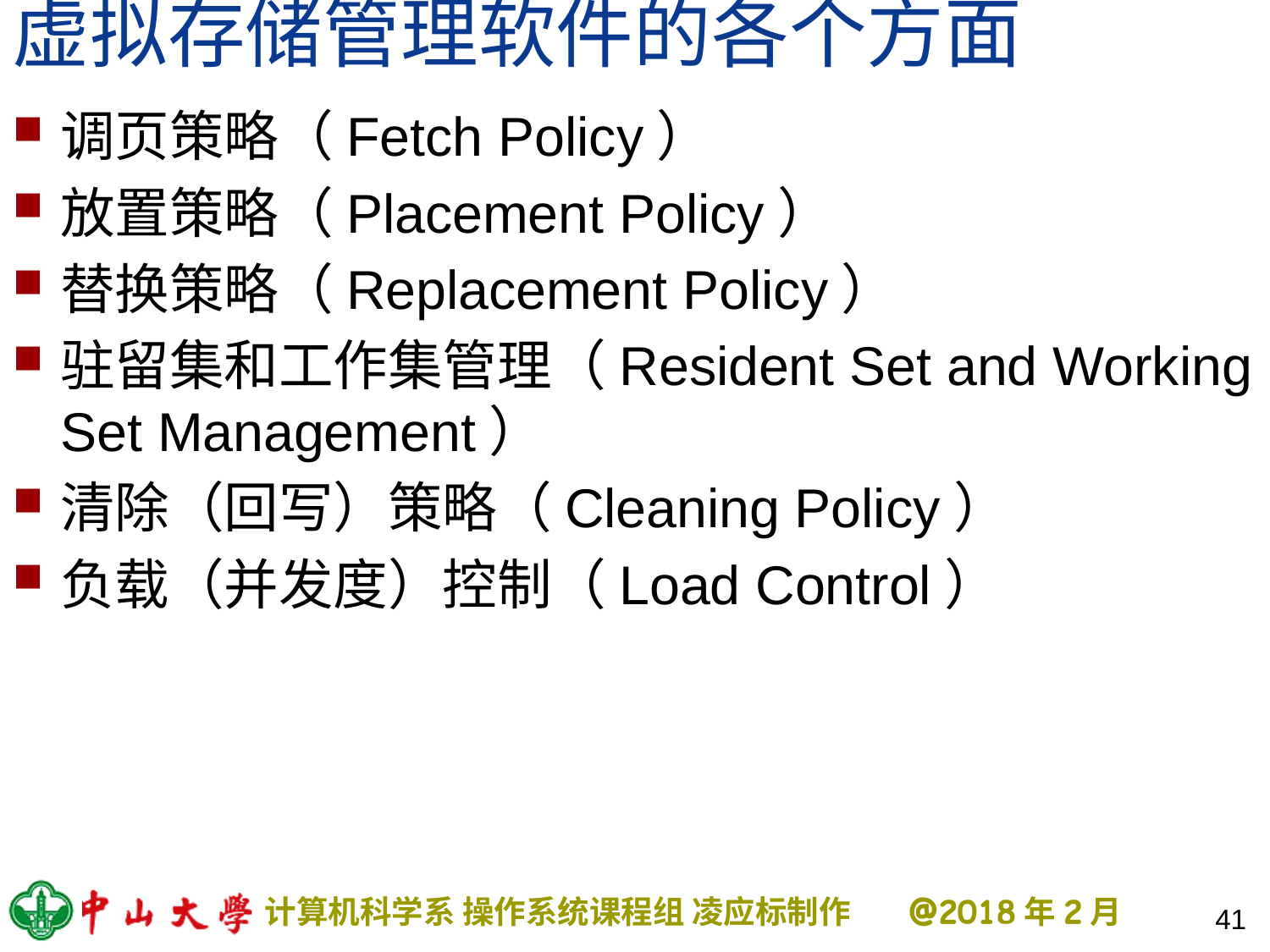

# 虚拟存储管理软件的各个方面
调页策略（Fetch Policy）
放置策略（Placement Policy）
替换策略（Replacement Policy）
驻留集和工作集管理（Resident Set and Working Set Management）
清除（回写）策略（Cleaning Policy）
负载（并发度）控制（Load Control）
41